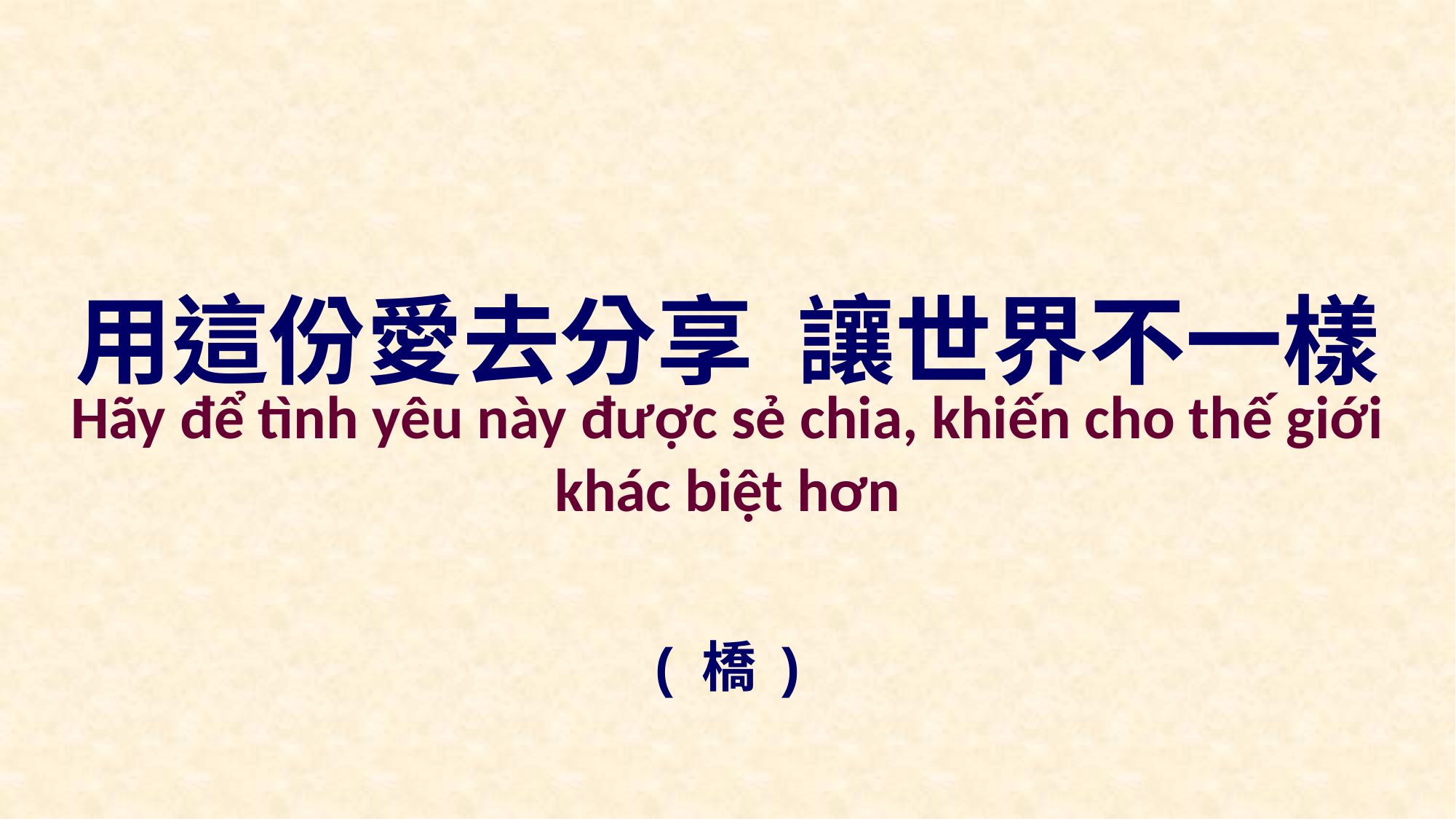

用這份愛去分享  讓世界不一樣
Hãy để tình yêu này được sẻ chia, khiến cho thế giới khác biệt hơn
( 橋 )